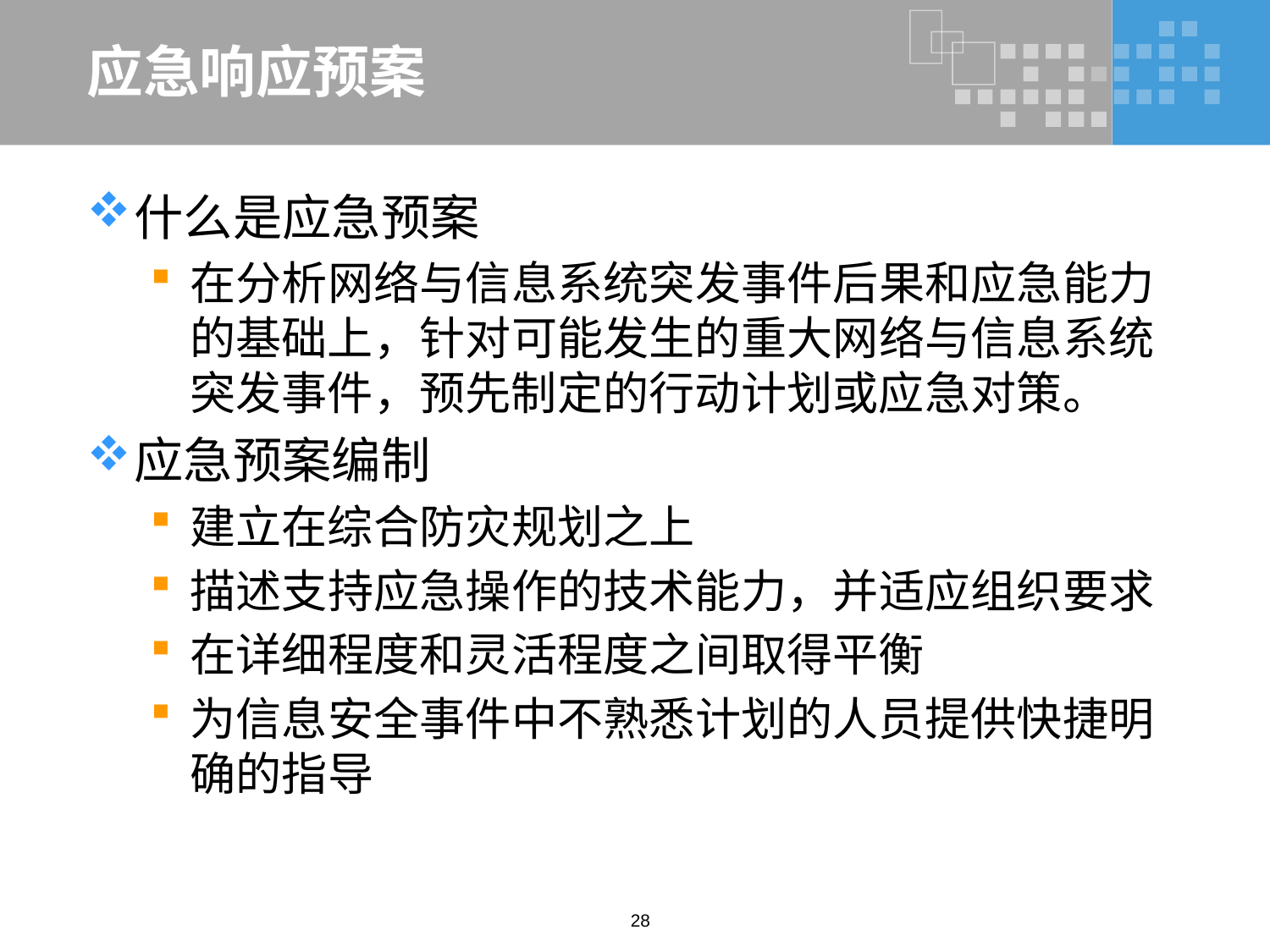

# 应急响应预案
什么是应急预案
在分析网络与信息系统突发事件后果和应急能力的基础上，针对可能发生的重大网络与信息系统突发事件，预先制定的行动计划或应急对策。
应急预案编制
建立在综合防灾规划之上
描述支持应急操作的技术能力，并适应组织要求
在详细程度和灵活程度之间取得平衡
为信息安全事件中不熟悉计划的人员提供快捷明确的指导
28